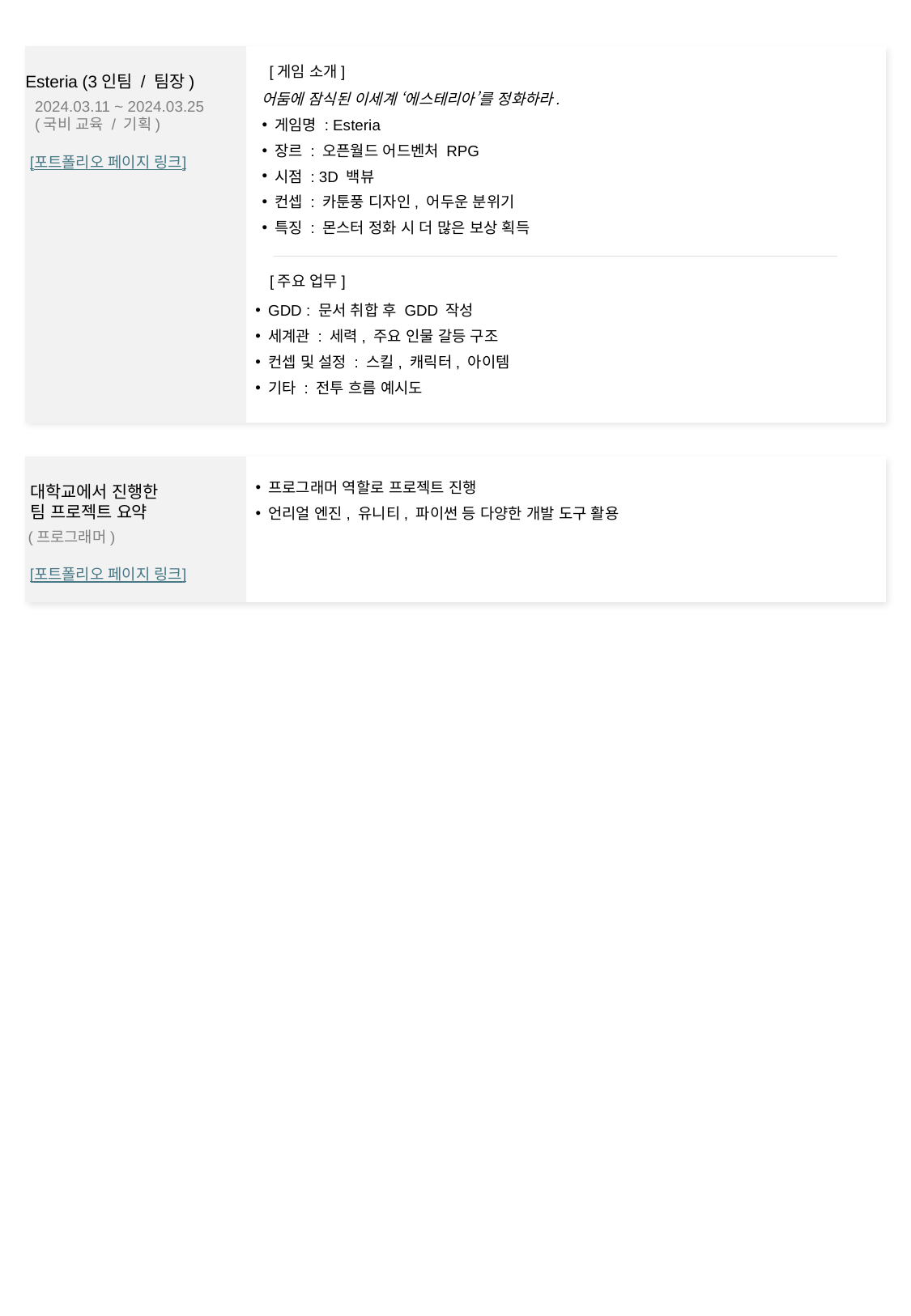

[게임 소개]
어둠에 잠식된 이세계 ‘에스테리아’를 정화하라.
게임명 : Esteria
장르 : 오픈월드 어드벤처 RPG
시점 : 3D 백뷰
컨셉 : 카툰풍 디자인, 어두운 분위기
특징 : 몬스터 정화 시 더 많은 보상 획득
Esteria (3인팀 / 팀장)
2024.03.11 ~ 2024.03.25
(국비 교육 / 기획)
[포트폴리오 페이지 링크]
[주요 업무]
GDD : 문서 취합 후 GDD 작성
세계관 : 세력, 주요 인물 갈등 구조
컨셉 및 설정 : 스킬, 캐릭터, 아이템
기타 : 전투 흐름 예시도

프로그래머 역할로 프로젝트 진행
언리얼 엔진, 유니티, 파이썬 등 다양한 개발 도구 활용
대학교에서 진행한
팀 프로젝트 요약
(프로그래머)
[포트폴리오 페이지 링크]